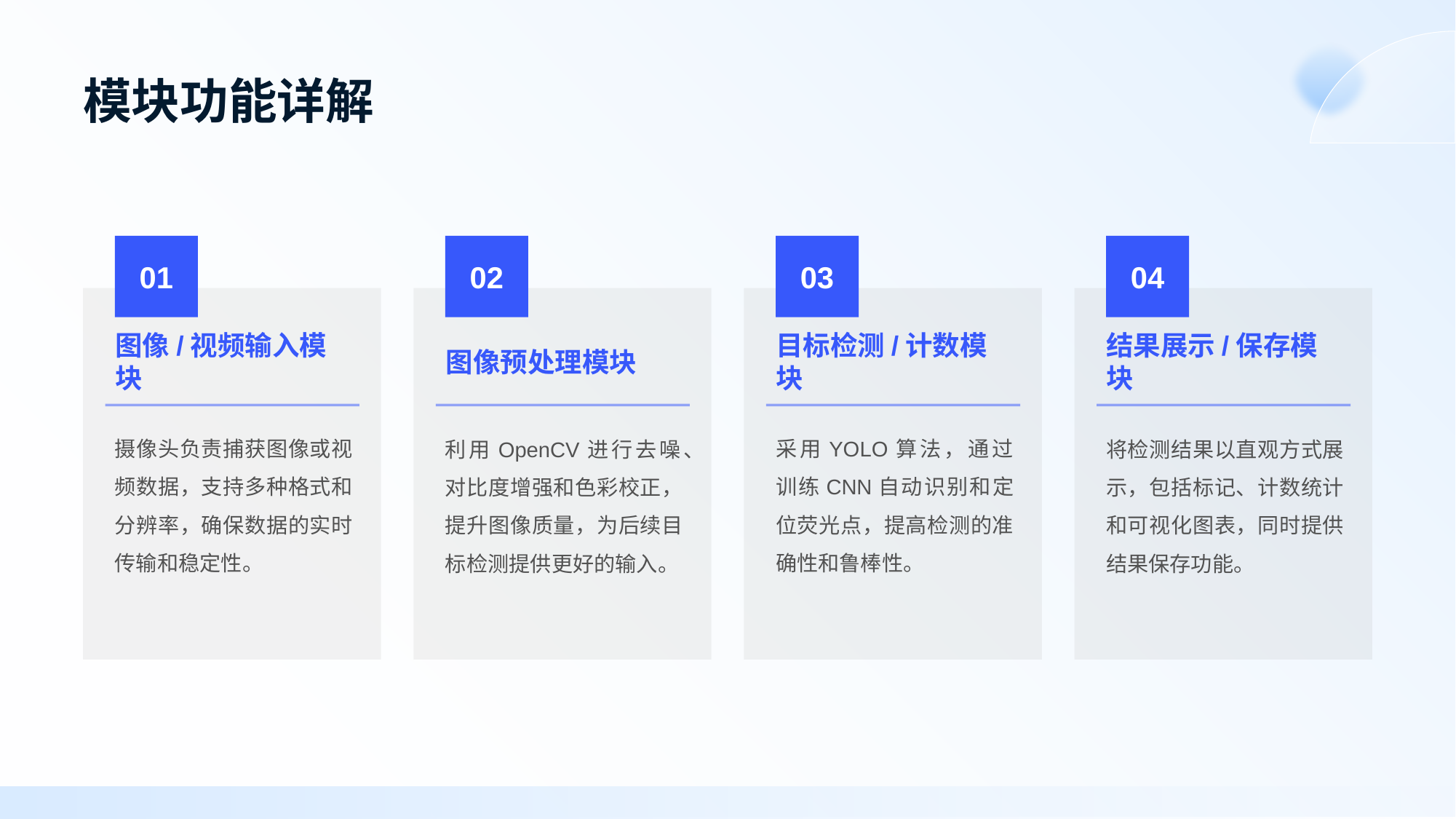

# 模块功能详解
01
02
03
04

图像/视频输入模块
目标检测/计数模块
图像预处理模块
结果展示/保存模块
摄像头负责捕获图像或视频数据，支持多种格式和分辨率，确保数据的实时传输和稳定性。
采用YOLO算法，通过训练CNN自动识别和定位荧光点，提高检测的准确性和鲁棒性。
利用OpenCV进行去噪、对比度增强和色彩校正，提升图像质量，为后续目标检测提供更好的输入。
将检测结果以直观方式展示，包括标记、计数统计和可视化图表，同时提供结果保存功能。